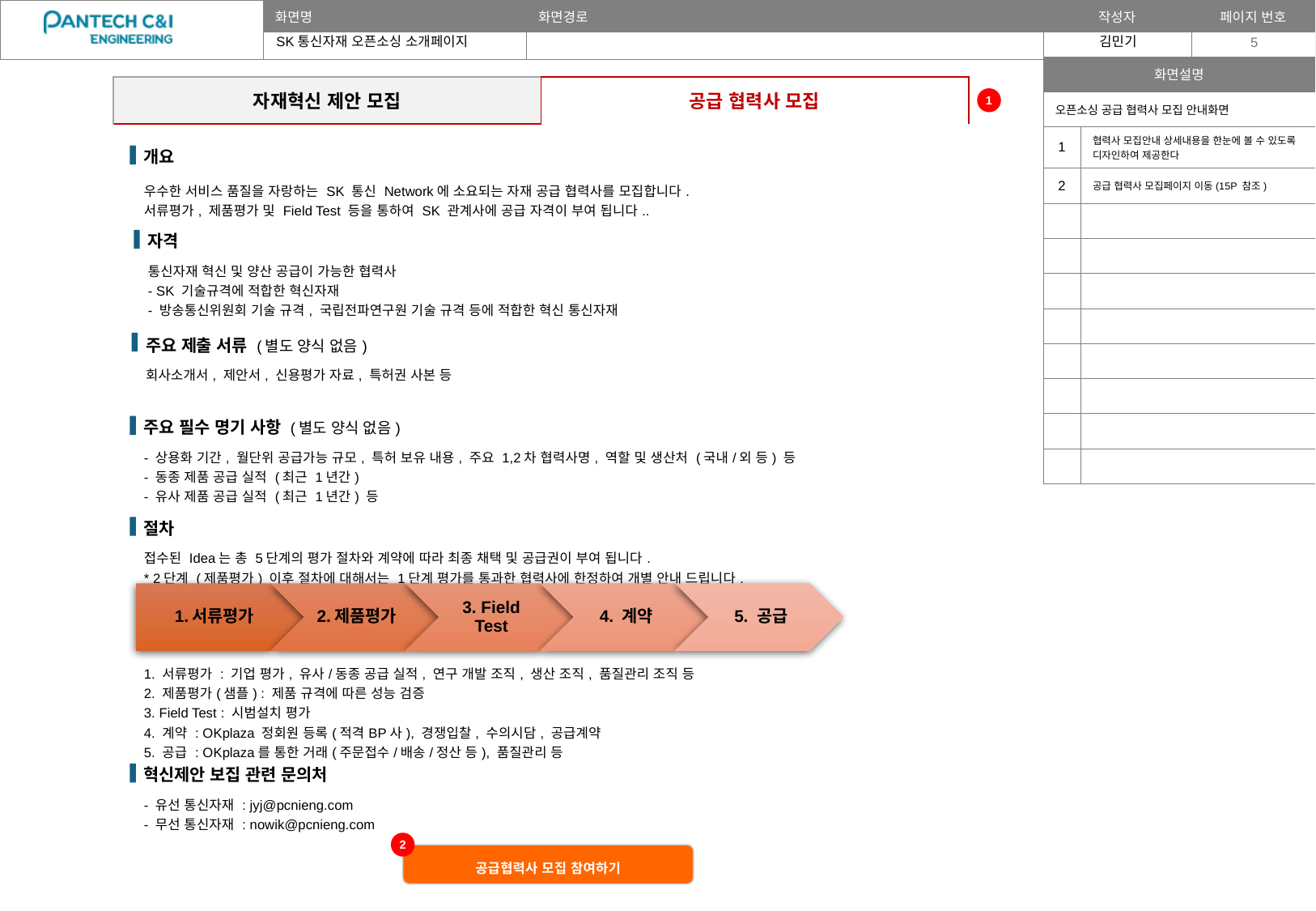

2,3 페이지 디스크립션 수정

답변 : 수정하겠습니다.

SK통신자재 오픈소싱 소개페이지
5
| 화면설명 |  |
| --- | --- |
| 오픈소싱 공급 협력사 모집 안내화면 |  |
| 1 | 협력사 모집안내 상세내용을 한눈에 볼 수 있도록 디자인하여 제공한다 |
| 2 | 공급 협력사 모집페이지 이동(15P 참조) |
|  |  |
|  |  |
|  |  |
|  |  |
|  |  |
|  |  |
|  |  |
|  |  |
| 자재혁신 제안 모집 | 공급 협력사 모집 |
| --- | --- |
1
| 개요 |
| --- |
| 우수한 서비스 품질을 자랑하는 SK 통신 Network에 소요되는 자재 공급 협력사를 모집합니다. 서류평가, 제품평가 및 Field Test 등을 통하여 SK 관계사에 공급 자격이 부여 됩니다.. |

| 자격 |
| --- |
| 통신자재 혁신 및 양산 공급이 가능한 협력사 - SK 기술규격에 적합한 혁신자재 - 방송통신위원회 기술 규격, 국립전파연구원 기술 규격 등에 적합한 혁신 통신자재 |

| 주요 제출 서류 (별도 양식 없음) |
| --- |
| 회사소개서, 제안서, 신용평가 자료, 특허권 사본 등 |

| 주요 필수 명기 사항 (별도 양식 없음) |
| --- |
| - 상용화 기간, 월단위 공급가능 규모, 특허 보유 내용, 주요 1,2차 협력사명, 역할 및 생산처 (국내/외 등) 등 - 동종 제품 공급 실적 (최근 1년간) - 유사 제품 공급 실적 (최근 1년간) 등 |

| 절차 |
| --- |
| 접수된 Idea는 총 5단계의 평가 절차와 계약에 따라 최종 채택 및 공급권이 부여 됩니다. \* 2단계 (제품평가) 이후 절차에 대해서는 1단계 평가를 통과한 협력사에 한정하여 개별 안내 드립니다. 1. 서류평가 : 기업 평가, 유사/동종 공급 실적, 연구 개발 조직, 생산 조직, 품질관리 조직 등 2. 제품평가(샘플) : 제품 규격에 따른 성능 검증 3. Field Test : 시범설치 평가 4. 계약 : OKplaza 정회원 등록(적격BP사), 경쟁입찰, 수의시담, 공급계약 5. 공급 : OKplaza를 통한 거래(주문접수/배송/정산 등), 품질관리 등 |

1.서류평가
2.제품평가
3. Field Test
4. 계약
5. 공급
| 혁신제안 보집 관련 문의처 |
| --- |
| - 유선 통신자재 : jyj@pcnieng.com - 무선 통신자재 : nowik@pcnieng.com |

2
공급협력사 모집 참여하기